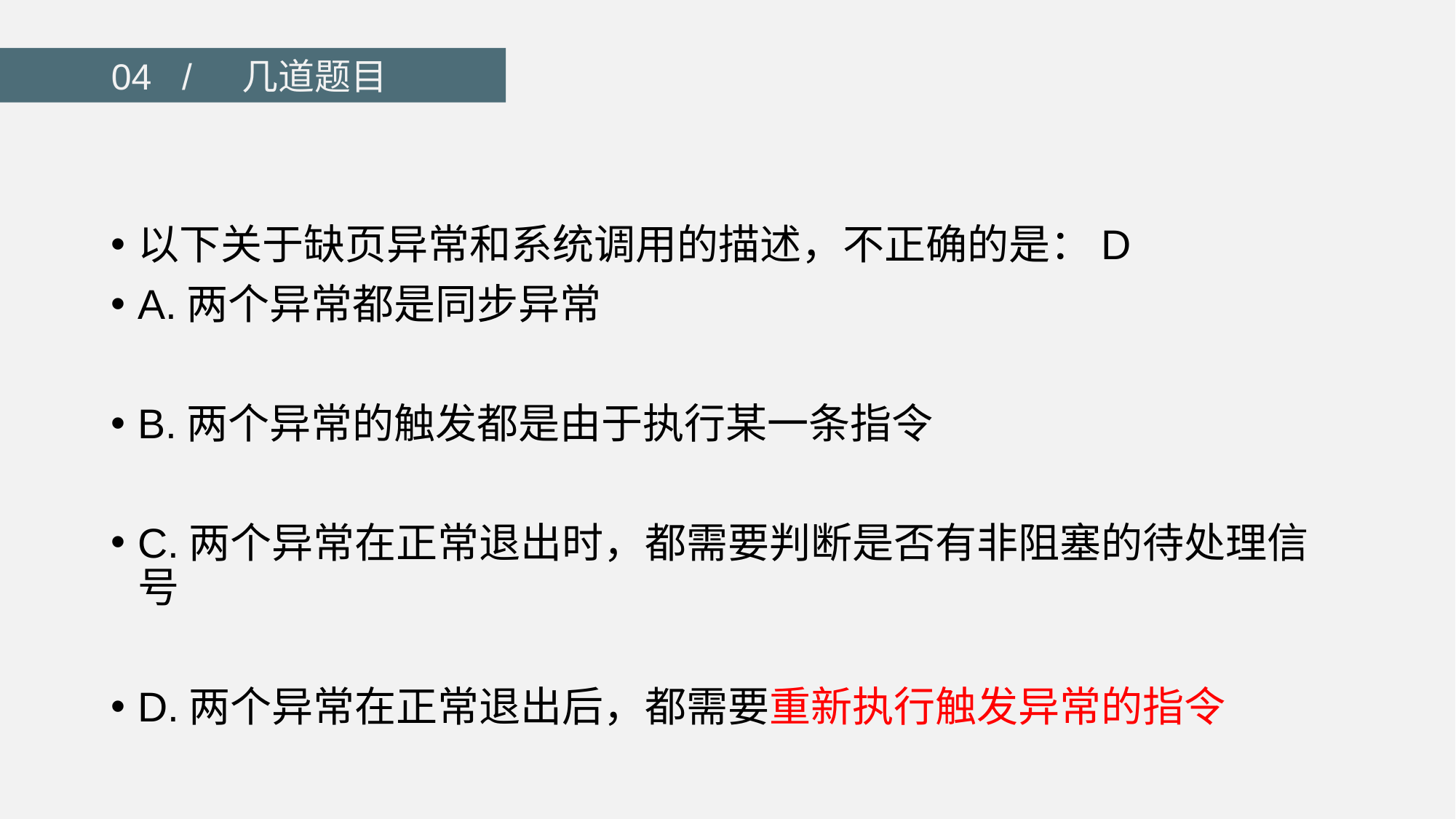

04   /    几道题目
以下关于缺页异常和系统调用的描述，不正确的是：D
A.两个异常都是同步异常

B.两个异常的触发都是由于执行某一条指令

C.两个异常在正常退出时，都需要判断是否有非阻塞的待处理信号

D.两个异常在正常退出后，都需要重新执行触发异常的指令